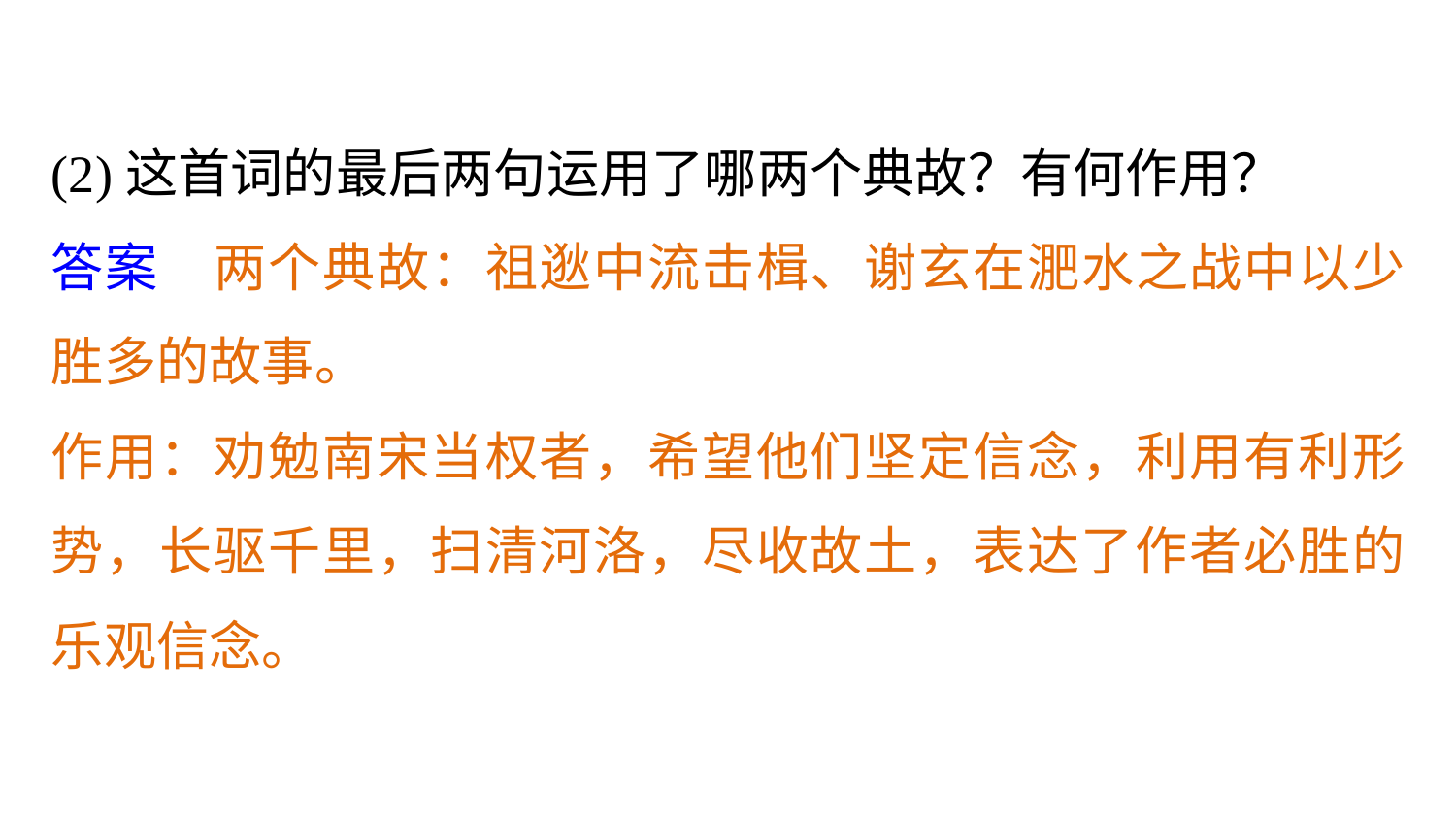

(2)这首词的最后两句运用了哪两个典故？有何作用？
答案　两个典故：祖逖中流击楫、谢玄在淝水之战中以少胜多的故事。
作用：劝勉南宋当权者，希望他们坚定信念，利用有利形势，长驱千里，扫清河洛，尽收故土，表达了作者必胜的乐观信念。